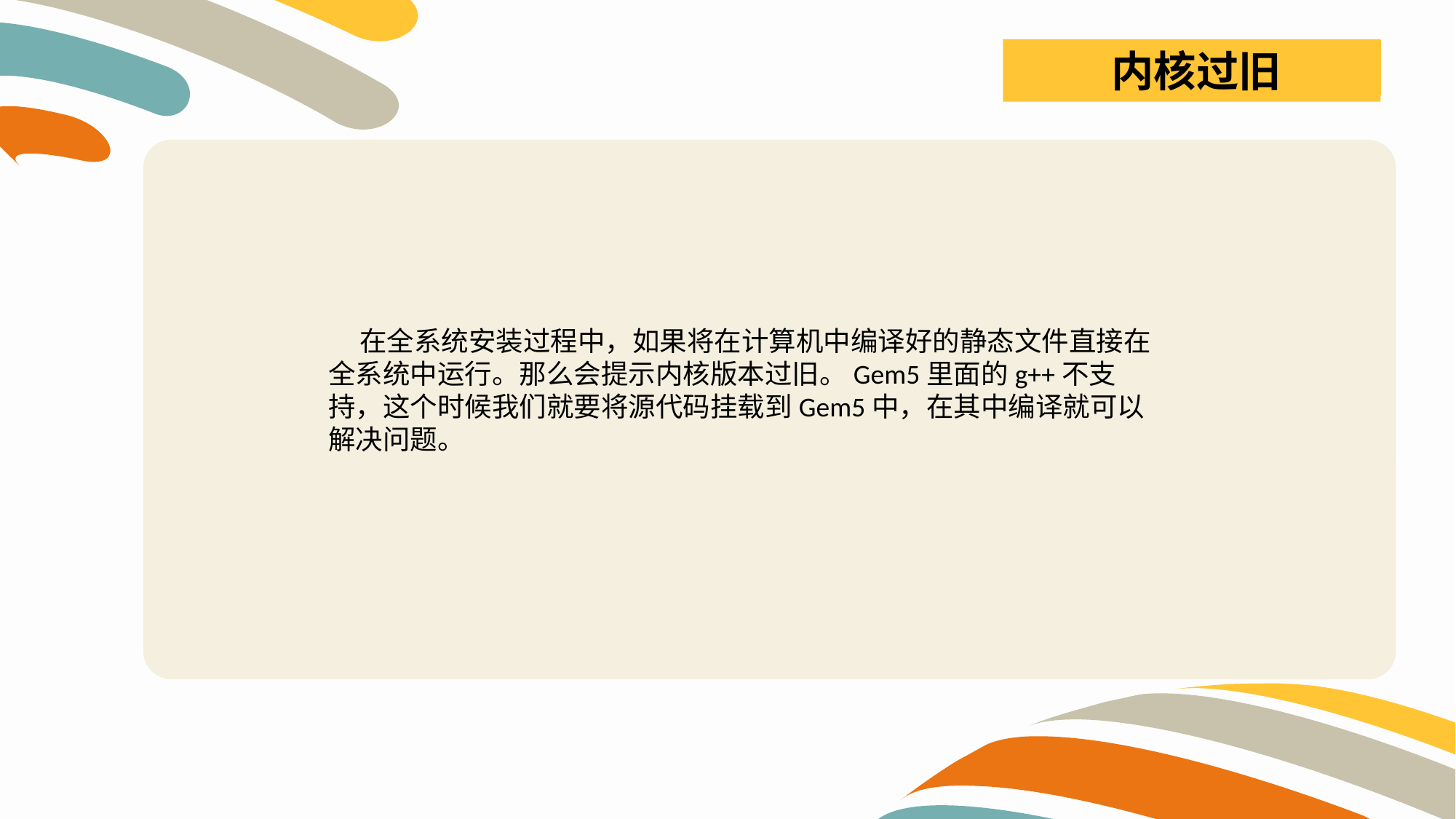

内核过旧

    在全系统安装过程中，如果将在计算机中编译好的静态文件直接在全系统中运行。那么会提示内核版本过旧。Gem5里面的g++不支持，这个时候我们就要将源代码挂载到Gem5中，在其中编译就可以解决问题。